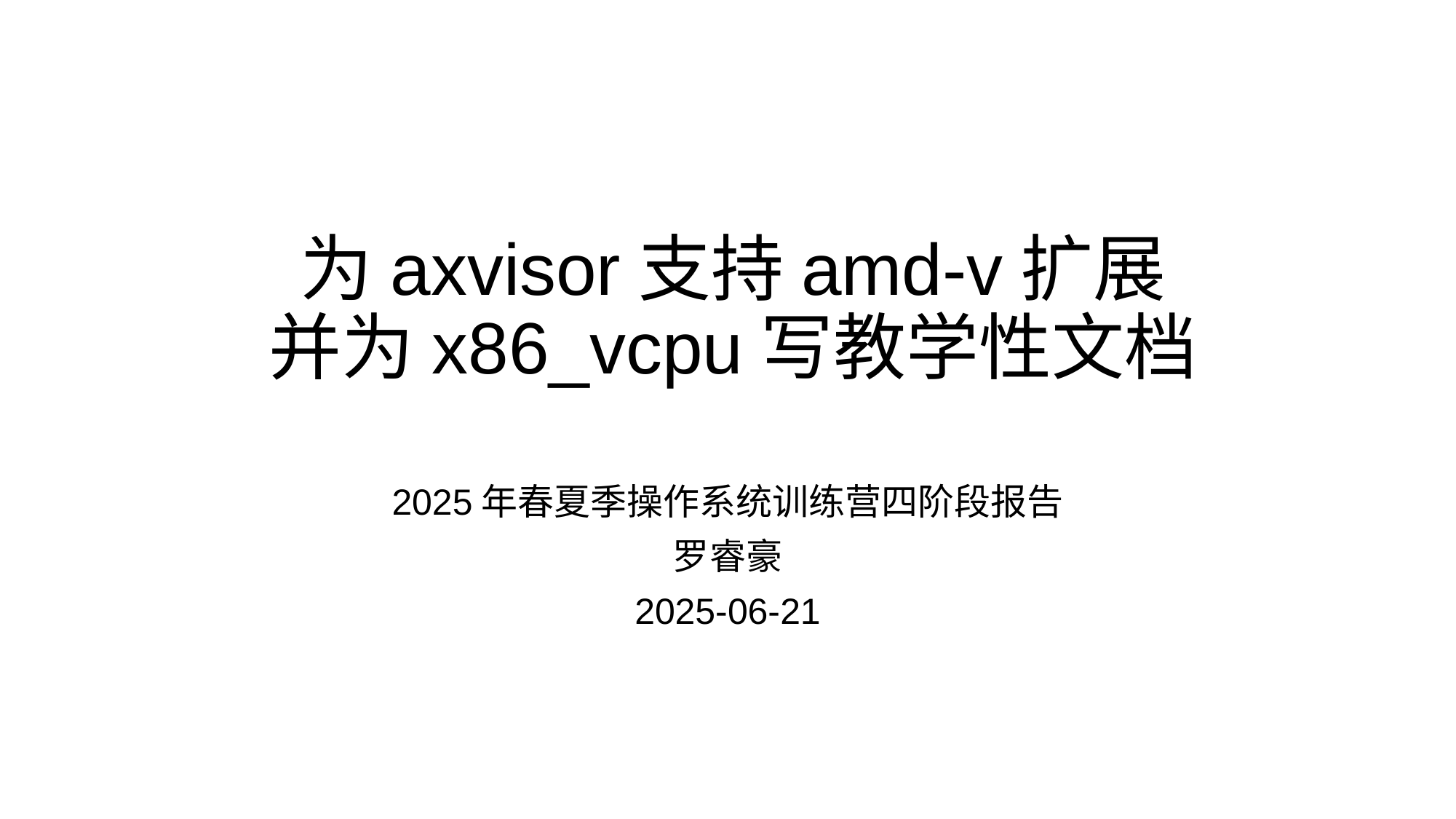

# 为axvisor支持amd-v扩展 并为x86_vcpu写教学性文档
2025年春夏季操作系统训练营四阶段报告
罗睿豪
2025-06-21
1